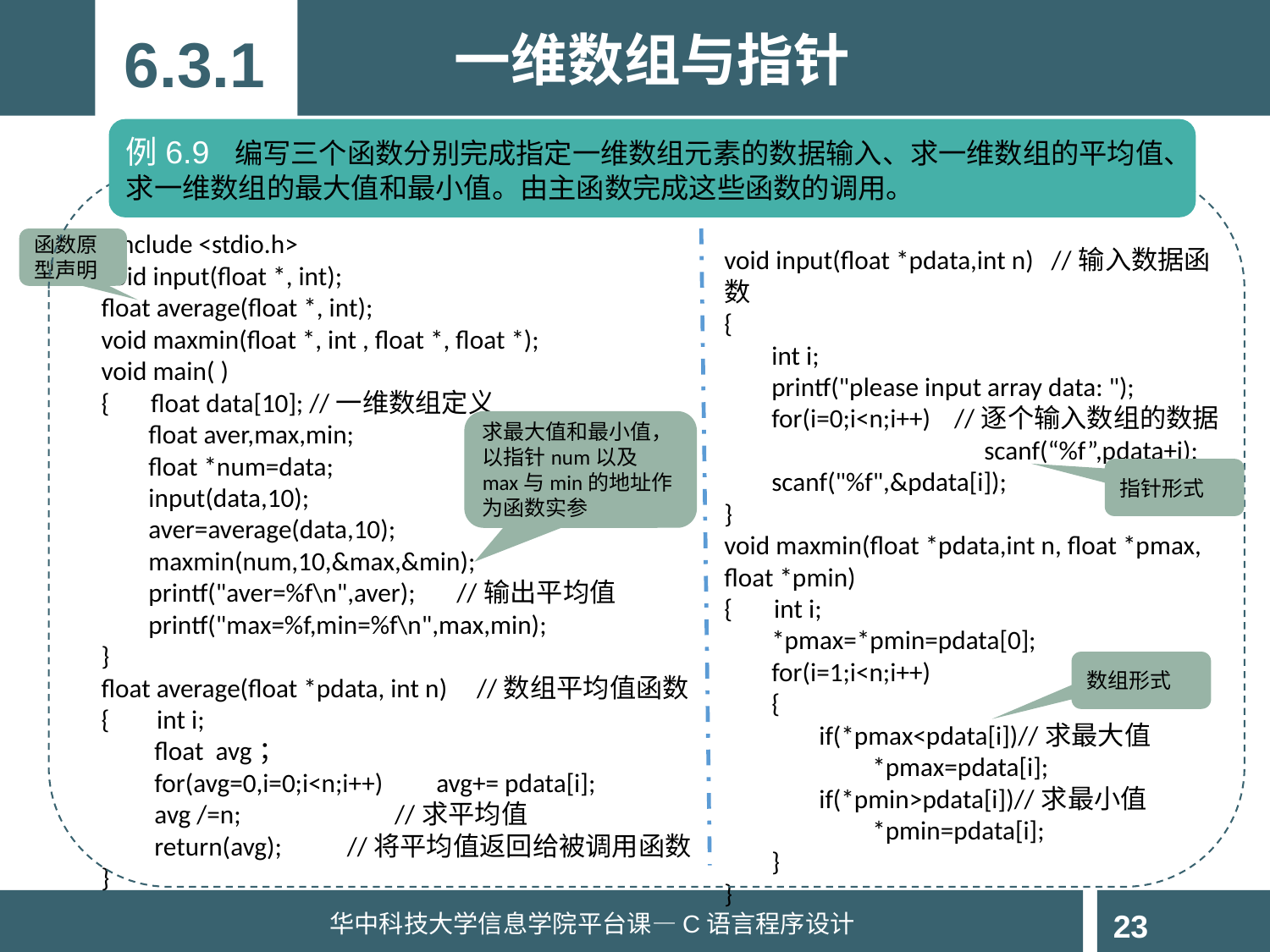

一维数组与指针
6.3.1
例6.9  编写三个函数分别完成指定一维数组元素的数据输入、求一维数组的平均值、求一维数组的最大值和最小值。由主函数完成这些函数的调用。

#include <stdio.h>
void input(float *, int);
float average(float *, int);
void maxmin(float *, int , float *, float *);
void main( )
{       float data[10]; //一维数组定义
        float aver,max,min;
        float *num=data;
        input(data,10);
        aver=average(data,10);
        maxmin(num,10,&max,&min);
        printf("aver=%f\n",aver);       //输出平均值
        printf("max=%f,min=%f\n",max,min);
}
float average(float *pdata, int n)     //数组平均值函数
{        int i;
         float  avg；
         for(avg=0,i=0;i<n;i++)         avg+= pdata[i];
         avg /=n;                          //求平均值
         return(avg);           //将平均值返回给被调用函数
}
函数原型声明
void input(float *pdata,int n)   //输入数据函数
{
        int i;
        printf("please input array data: ");
        for(i=0;i<n;i++)    //逐个输入数组的数据
		 scanf(“%f”,pdata+i);
        scanf("%f",&pdata[i]);
}
void maxmin(float *pdata,int n, float *pmax, float *pmin)
{       int i;
        *pmax=*pmin=pdata[0];
        for(i=1;i<n;i++)
        {
                if(*pmax<pdata[i])//求最大值
                         *pmax=pdata[i];
                if(*pmin>pdata[i])//求最小值
                         *pmin=pdata[i];
        }
}
求最大值和最小值，以指针num以及max与min的地址作为函数实参
指针形式
数组形式